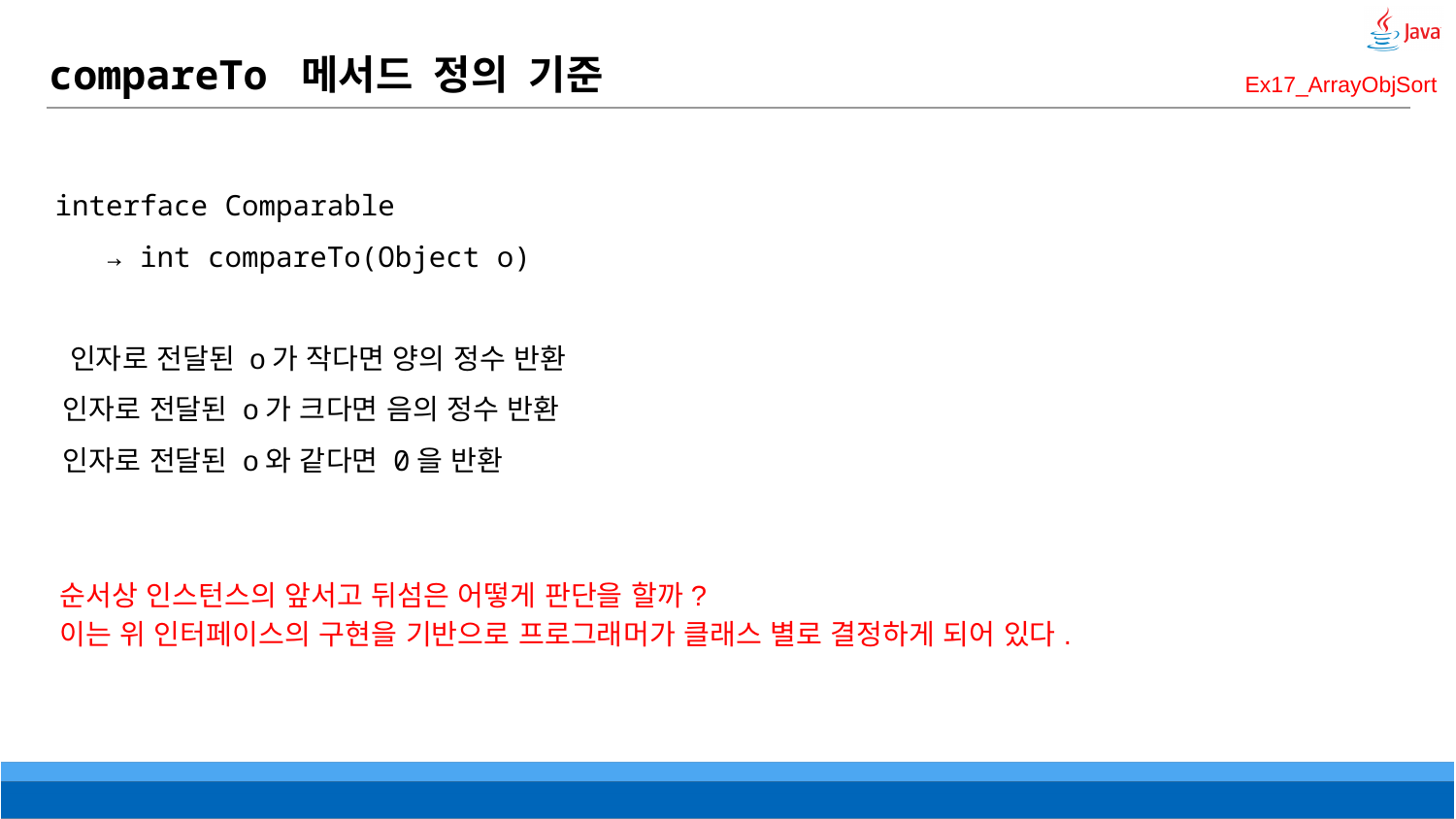

# compareTo 메서드 정의 기준
Ex17_ArrayObjSort
interface Comparable
   → int compareTo(Object o)
 인자로 전달된 o가 작다면 양의 정수 반환
 인자로 전달된 o가 크다면 음의 정수 반환
 인자로 전달된 o와 같다면 0을 반환
순서상 인스턴스의 앞서고 뒤섬은 어떻게 판단을 할까?
이는 위 인터페이스의 구현을 기반으로 프로그래머가 클래스 별로 결정하게 되어 있다.